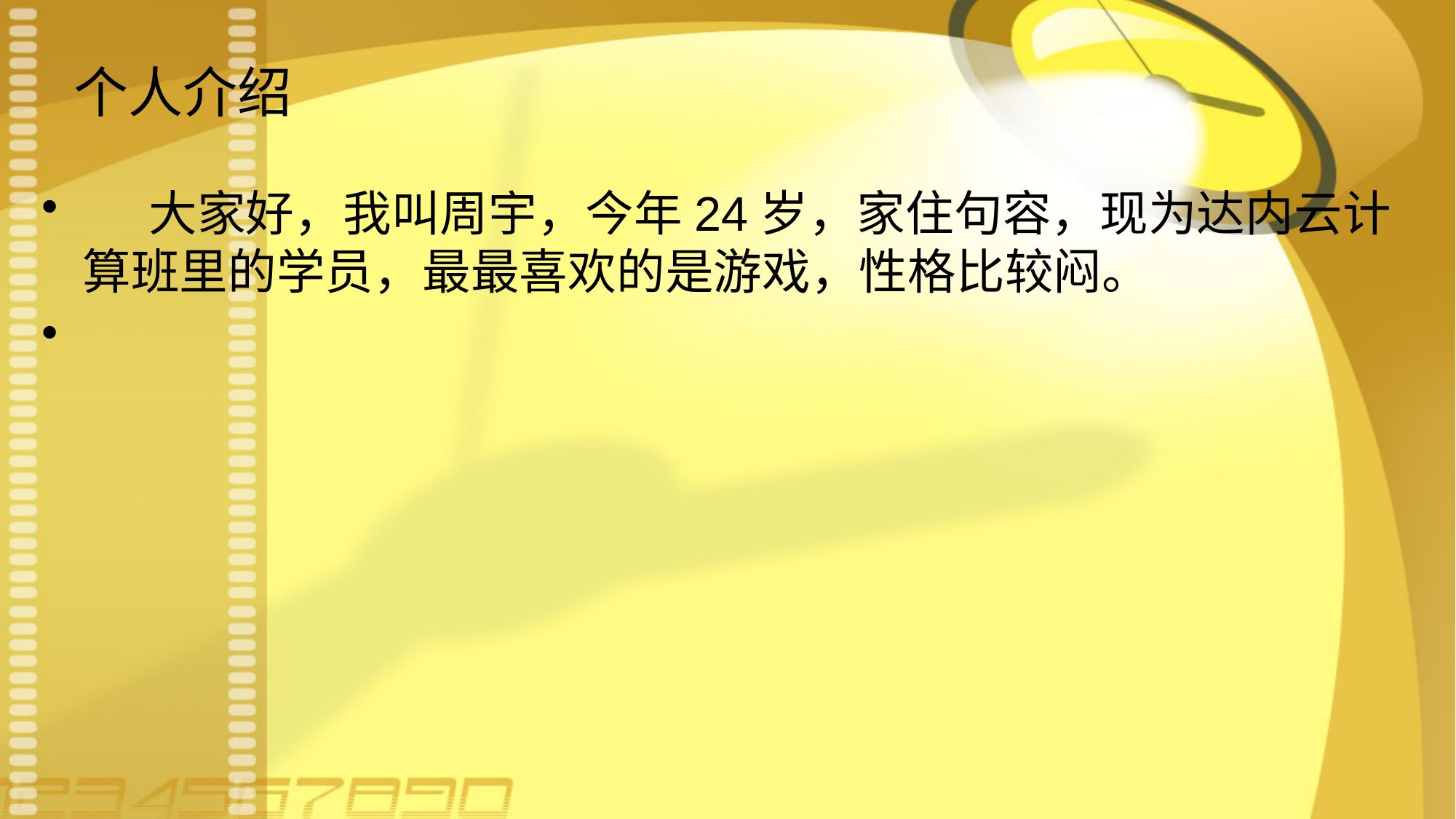

# 个人介绍
     大家好，我叫周宇，今年24岁，家住句容，现为达内云计算班里的学员，最最喜欢的是游戏，性格比较闷。